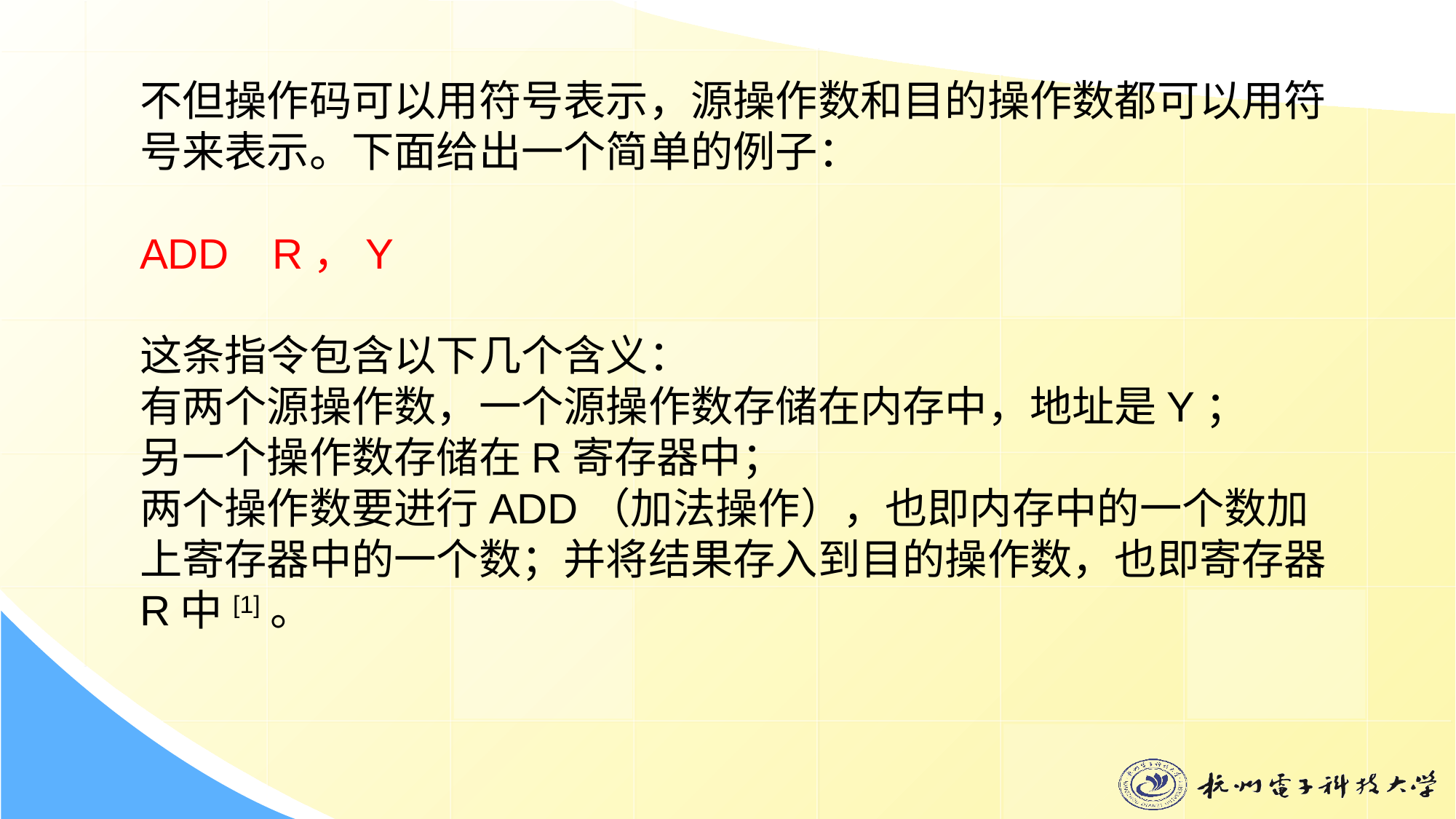

不但操作码可以用符号表示，源操作数和目的操作数都可以用符号来表示。下面给出一个简单的例子：

ADD	  R，Y

这条指令包含以下几个含义：
有两个源操作数，一个源操作数存储在内存中，地址是Y；
另一个操作数存储在R寄存器中；
两个操作数要进行ADD（加法操作），也即内存中的一个数加上寄存器中的一个数；并将结果存入到目的操作数，也即寄存器R中[1]。